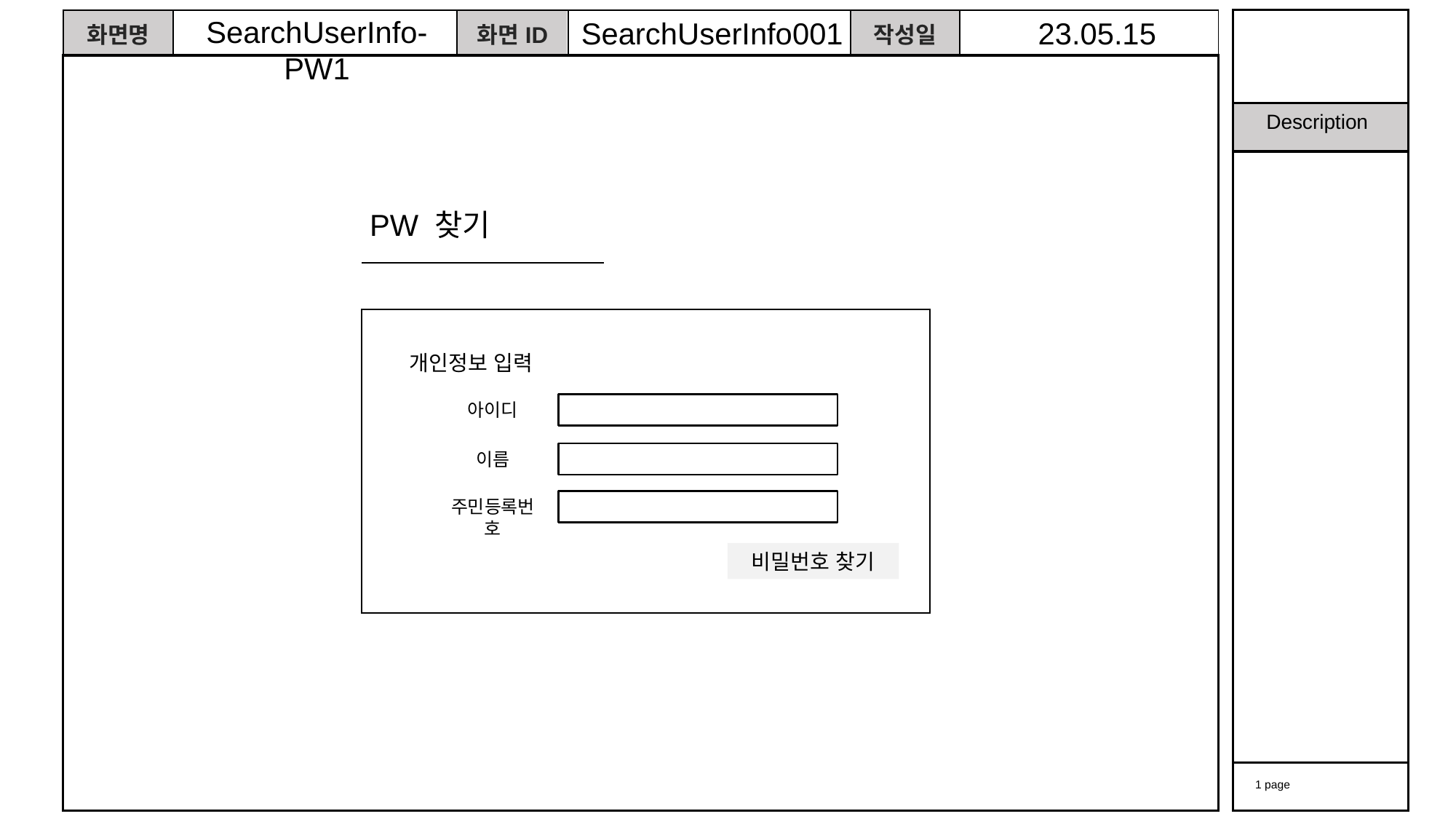

SearchUserInfo-PW1
SearchUserInfo001
23.05.15
PW 찾기

개인정보 입력
아이디

이름

주민등록번호

비밀번호 찾기